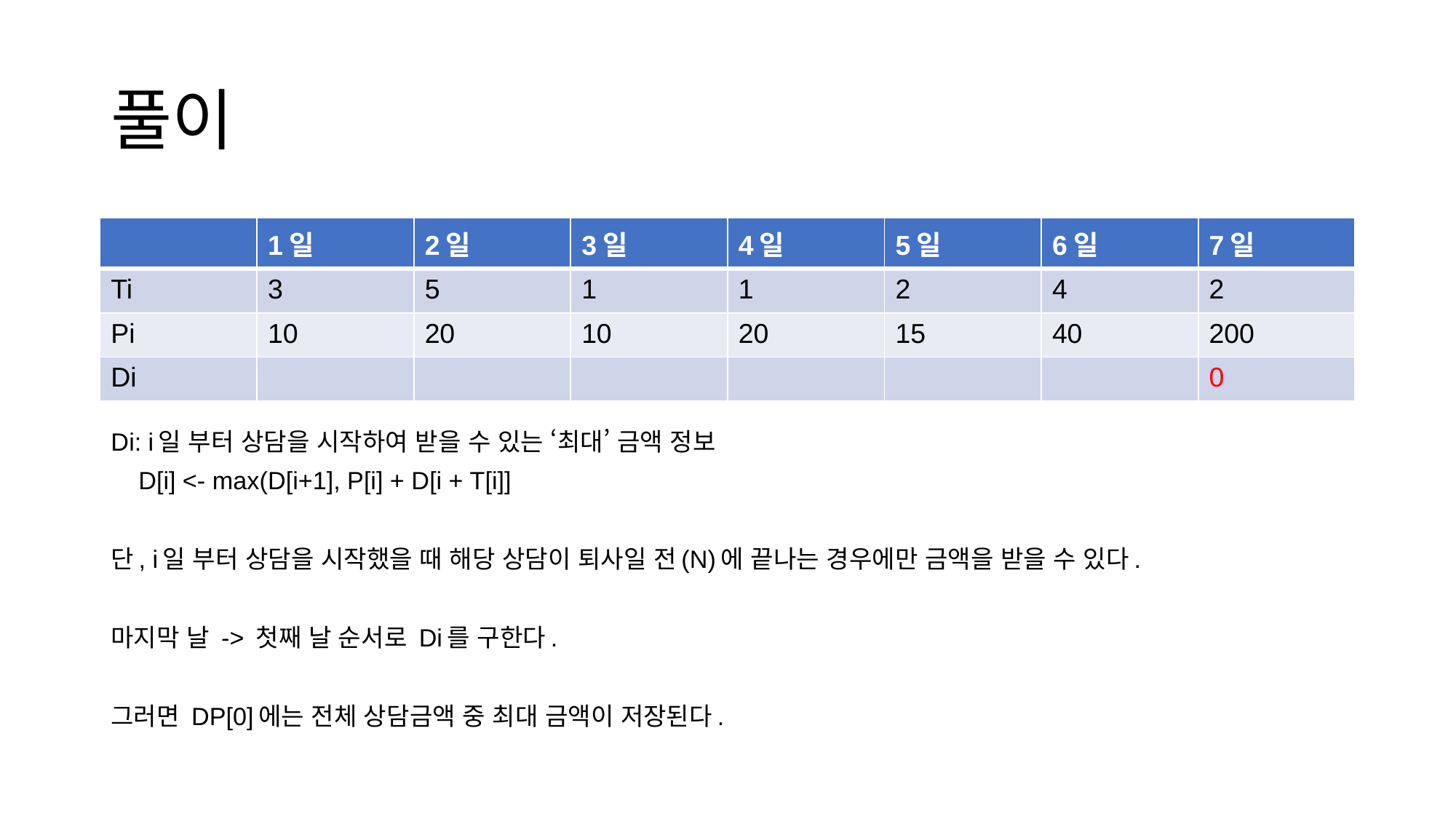

# 풀이
|  | 1일 | 2일 | 3일 | 4일 | 5일 | 6일 | 7일 |
| --- | --- | --- | --- | --- | --- | --- | --- |
| Ti | 3 | 5 | 1 | 1 | 2 | 4 | 2 |
| Pi | 10 | 20 | 10 | 20 | 15 | 40 | 200 |
| Di |  |  |  |  |  |  | 0 |
Di: i일 부터 상담을 시작하여 받을 수 있는 ‘최대’ 금액 정보
    D[i] <- max(D[i+1], P[i] + D[i + T[i]]

단, i일 부터 상담을 시작했을 때 해당 상담이 퇴사일 전(N)에 끝나는 경우에만 금액을 받을 수 있다.

마지막 날 -> 첫째 날 순서로 Di를 구한다.

그러면 DP[0]에는 전체 상담금액 중 최대 금액이 저장된다.